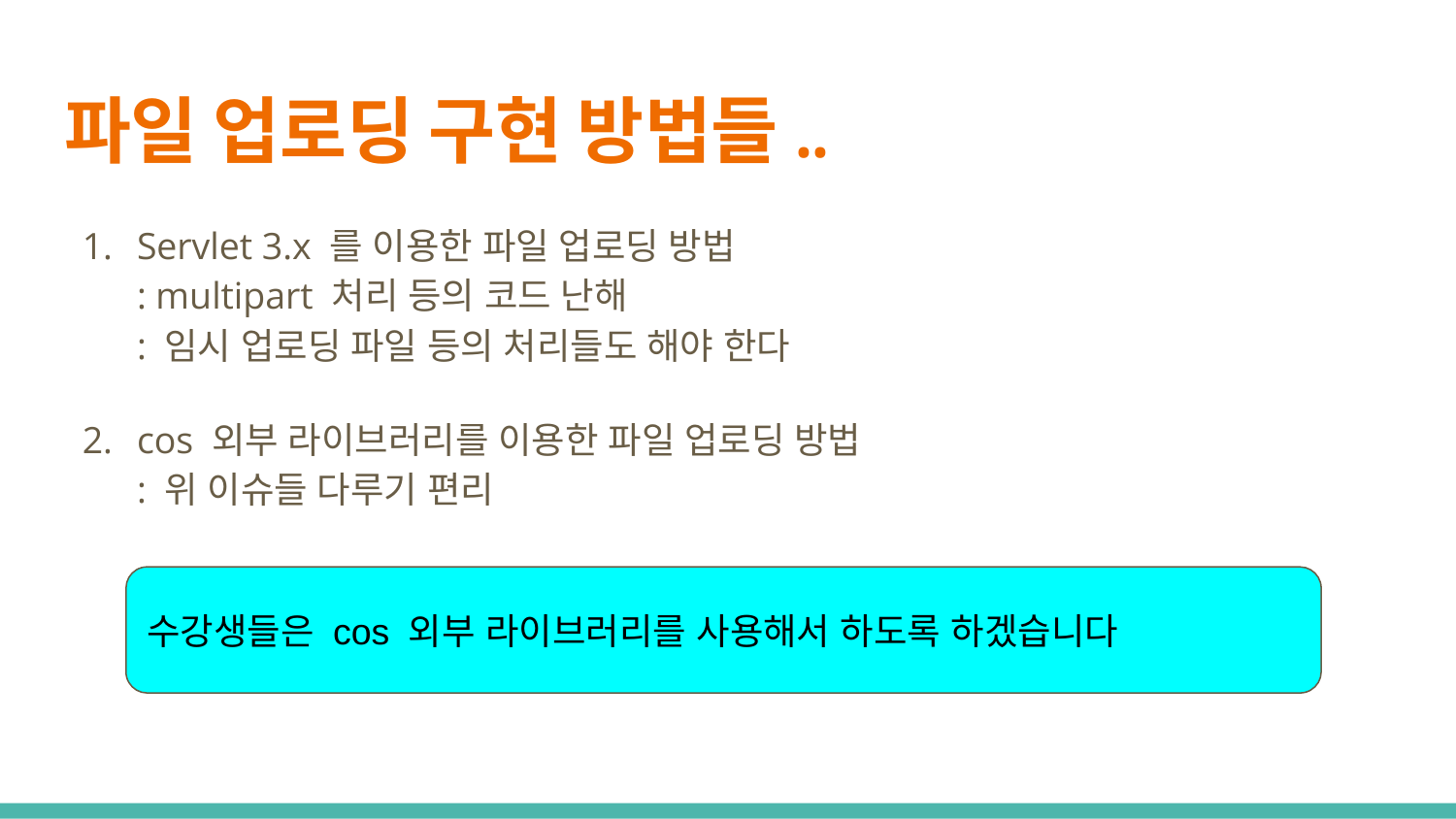

# 파일 업로딩 구현 방법들..
Servlet 3.x 를 이용한 파일 업로딩 방법
: multipart 처리 등의 코드 난해
: 임시 업로딩 파일 등의 처리들도 해야 한다
cos 외부 라이브러리를 이용한 파일 업로딩 방법
: 위 이슈들 다루기 편리
수강생들은 cos 외부 라이브러리를 사용해서 하도록 하겠습니다